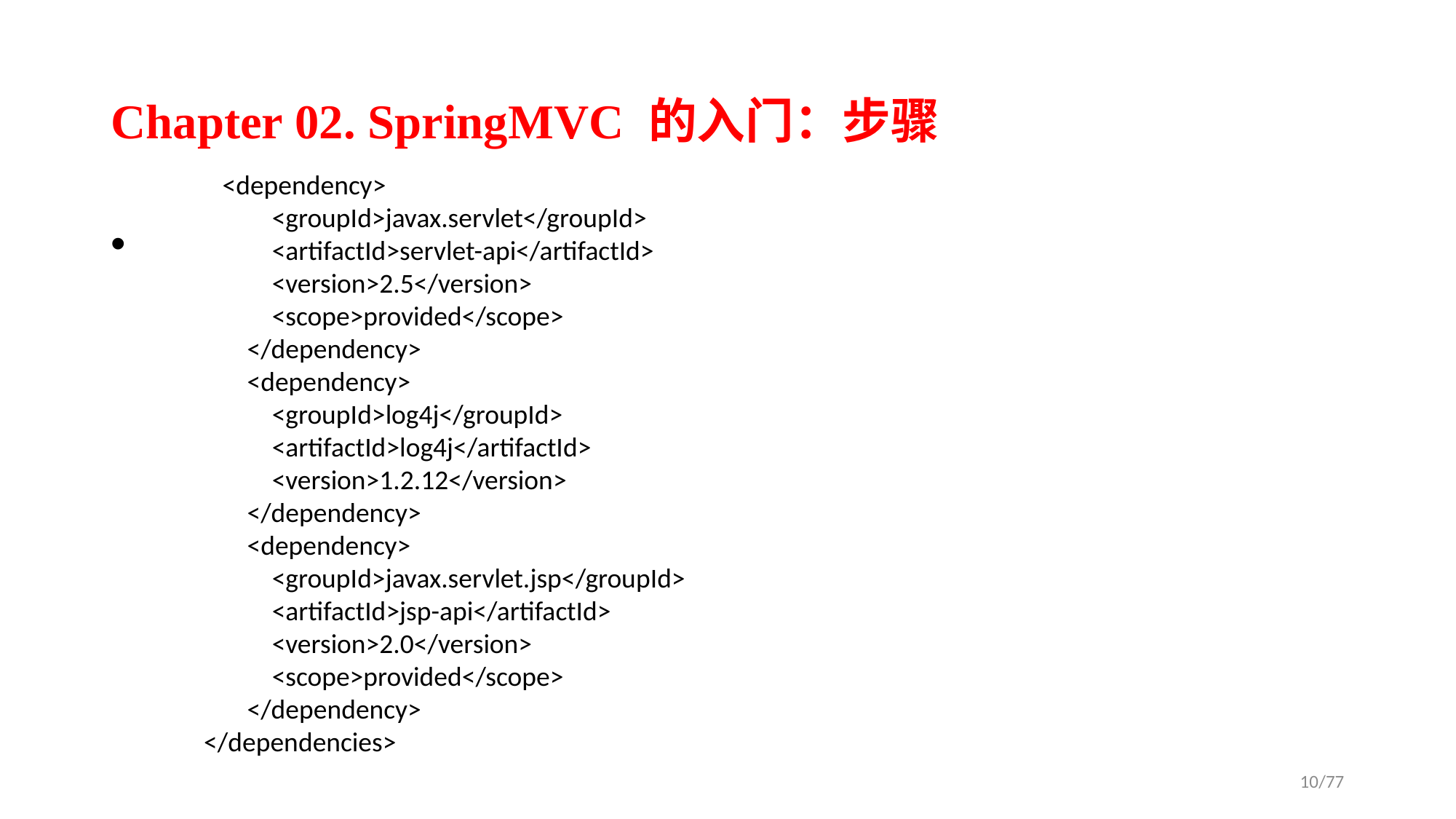

# Chapter 02. SpringMVC 的入门：步骤
    <dependency>
            <groupId>javax.servlet</groupId>
            <artifactId>servlet-api</artifactId>
            <version>2.5</version>
            <scope>provided</scope>
        </dependency>
        <dependency>
            <groupId>log4j</groupId>
            <artifactId>log4j</artifactId>
            <version>1.2.12</version>
        </dependency>
        <dependency>
            <groupId>javax.servlet.jsp</groupId>
            <artifactId>jsp-api</artifactId>
            <version>2.0</version>
            <scope>provided</scope>
        </dependency>
 </dependencies>

10